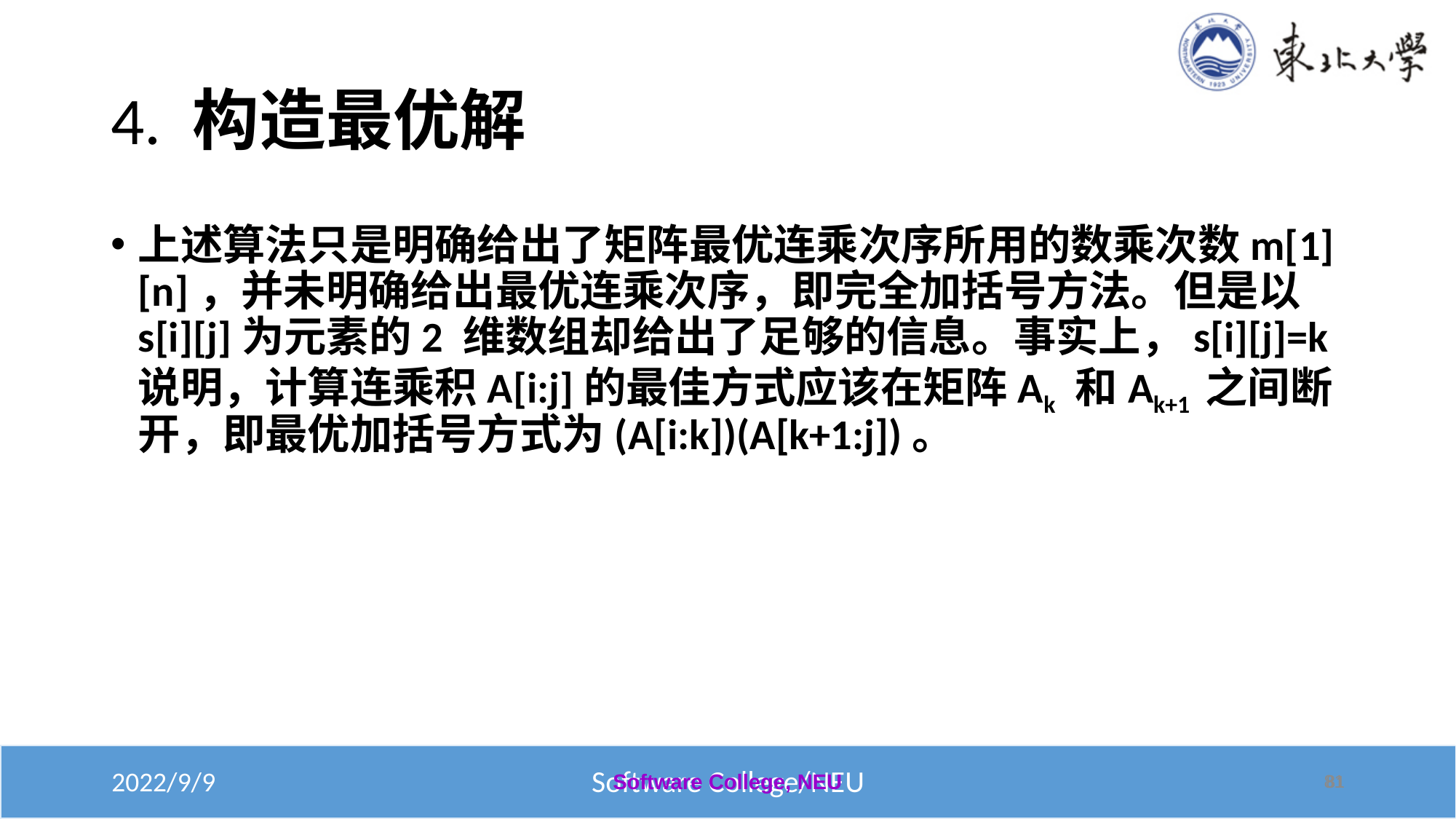

# 4. 构造最优解
上述算法只是明确给出了矩阵最优连乘次序所用的数乘次数m[1][n]，并未明确给出最优连乘次序，即完全加括号方法。但是以s[i][j]为元素的2 维数组却给出了足够的信息。事实上，s[i][j]=k说明，计算连乘积A[i:j]的最佳方式应该在矩阵Ak 和Ak+1 之间断开，即最优加括号方式为(A[i:k])(A[k+1:j])。

Software College, NEU
81